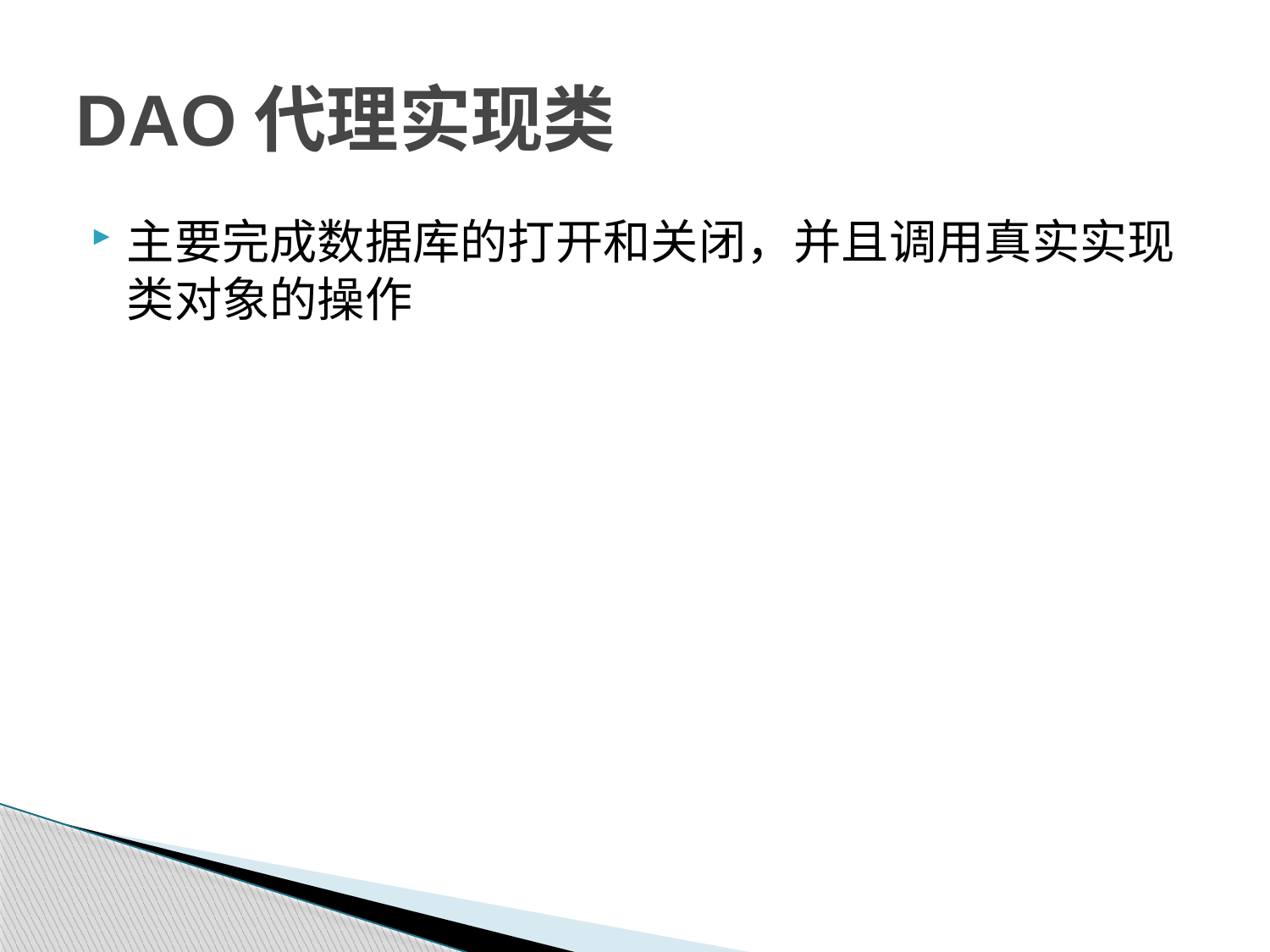

# DAO代理实现类
主要完成数据库的打开和关闭，并且调用真实实现类对象的操作